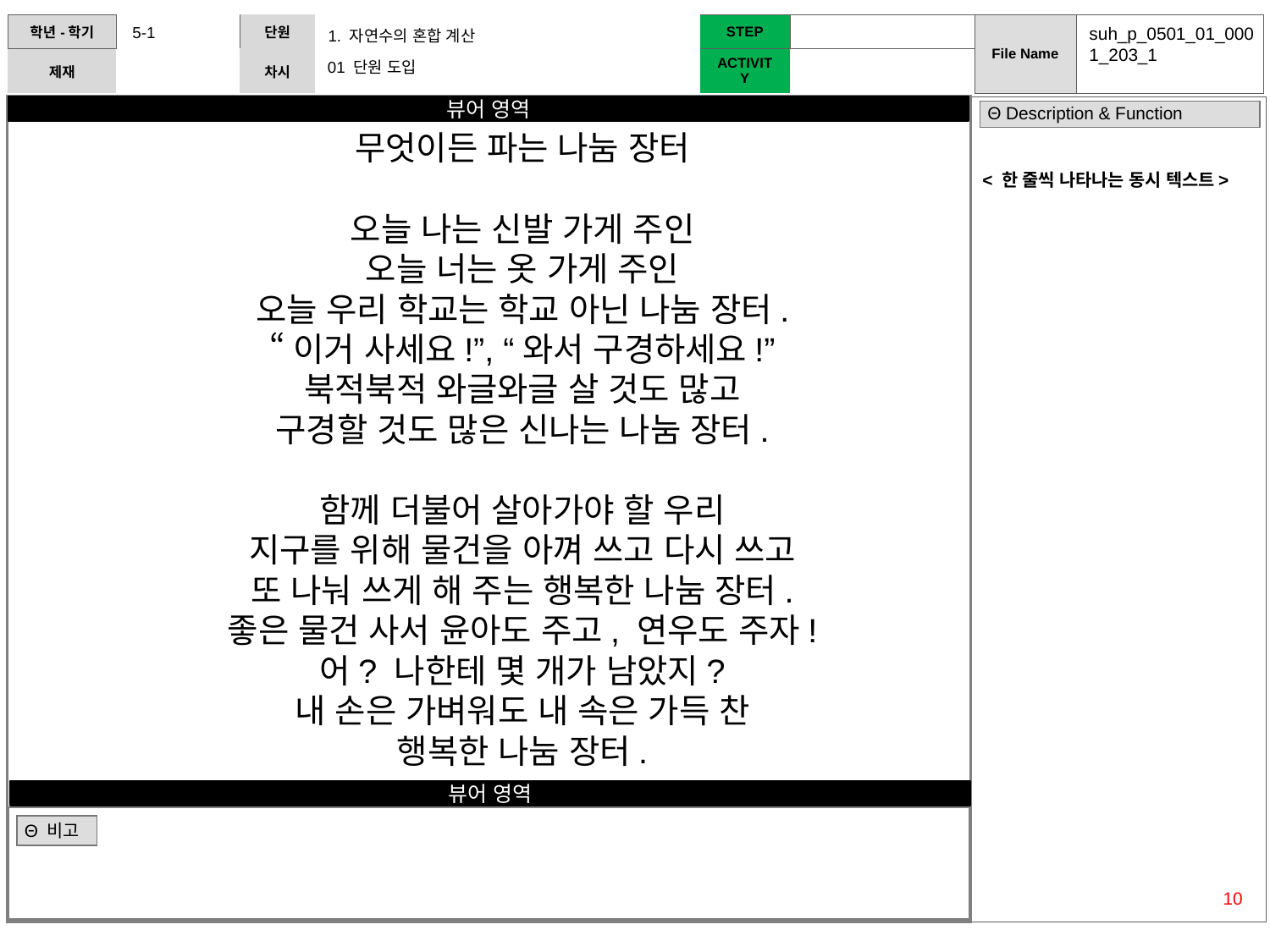

5-1
suh_p_0501_01_0001_203_1
1. 자연수의 혼합 계산
01 단원 도입

| Θ Description & Function |
| --- |
무엇이든 파는 나눔 장터

오늘 나는 신발 가게 주인
오늘 너는 옷 가게 주인
오늘 우리 학교는 학교 아닌 나눔 장터.
“이거 사세요!”, “와서 구경하세요!”
북적북적 와글와글 살 것도 많고
구경할 것도 많은 신나는 나눔 장터.

함께 더불어 살아가야 할 우리
지구를 위해 물건을 아껴 쓰고 다시 쓰고
또 나눠 쓰게 해 주는 행복한 나눔 장터.
좋은 물건 사서 윤아도 주고, 연우도 주자!
어? 나한테 몇 개가 남았지?
내 손은 가벼워도 내 속은 가득 찬
행복한 나눔 장터.

< 한 줄씩 나타나는 동시 텍스트>